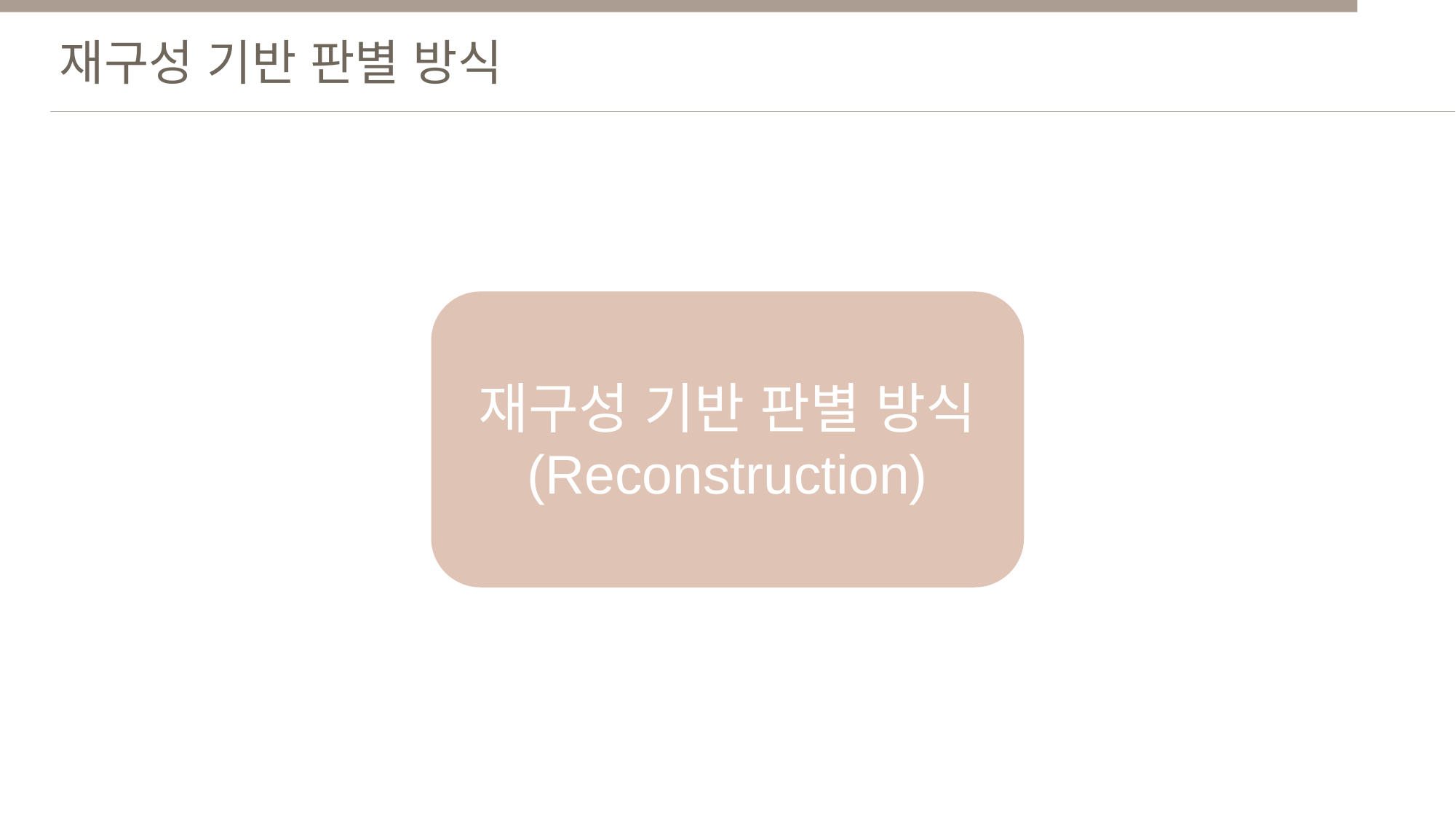

재구성 기반 판별 방식
재구성 기반 판별 방식
(Reconstruction)